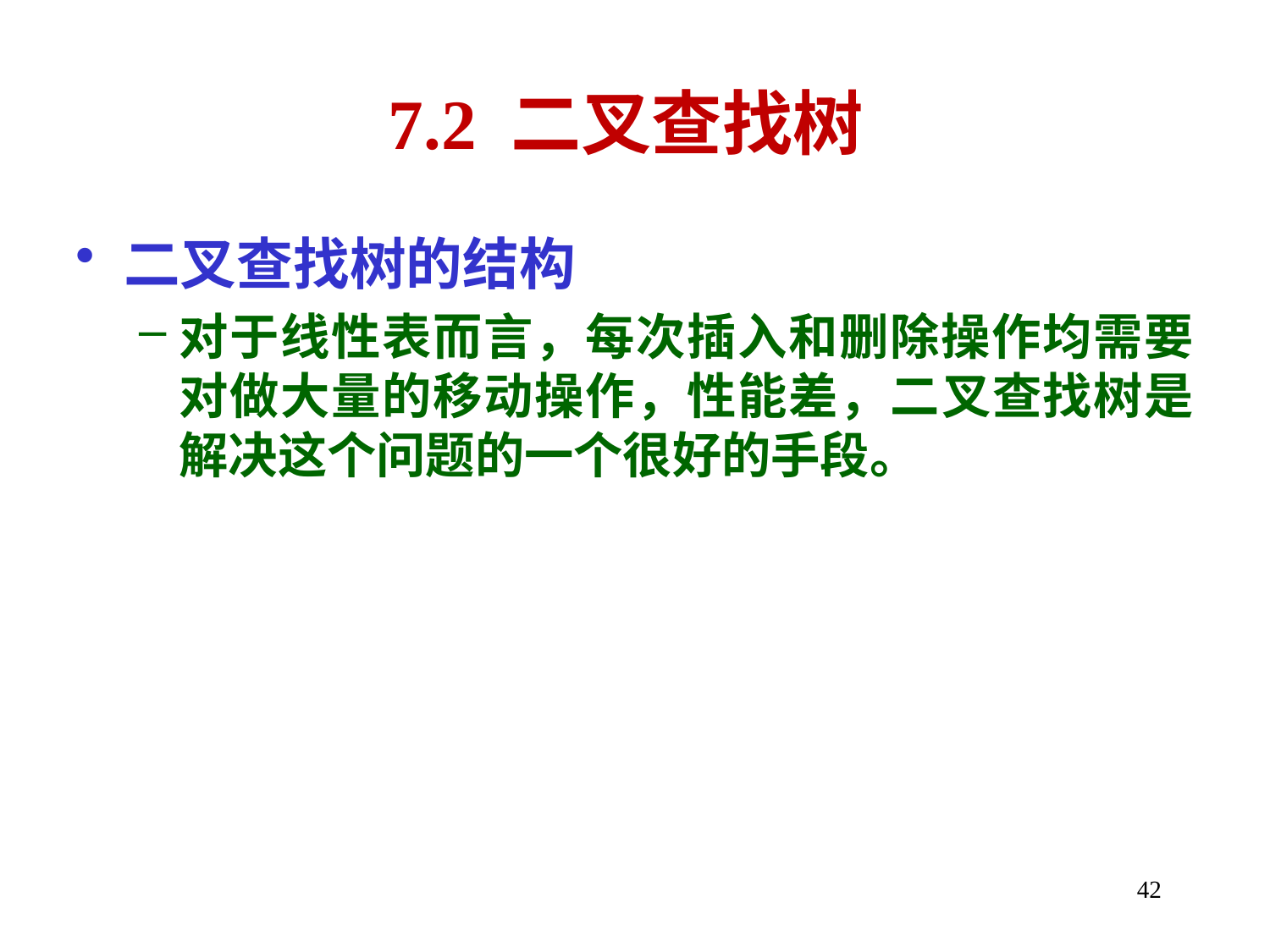

7.2 二叉查找树
二叉查找树的结构
对于线性表而言，每次插入和删除操作均需要对做大量的移动操作，性能差，二叉查找树是解决这个问题的一个很好的手段。
42